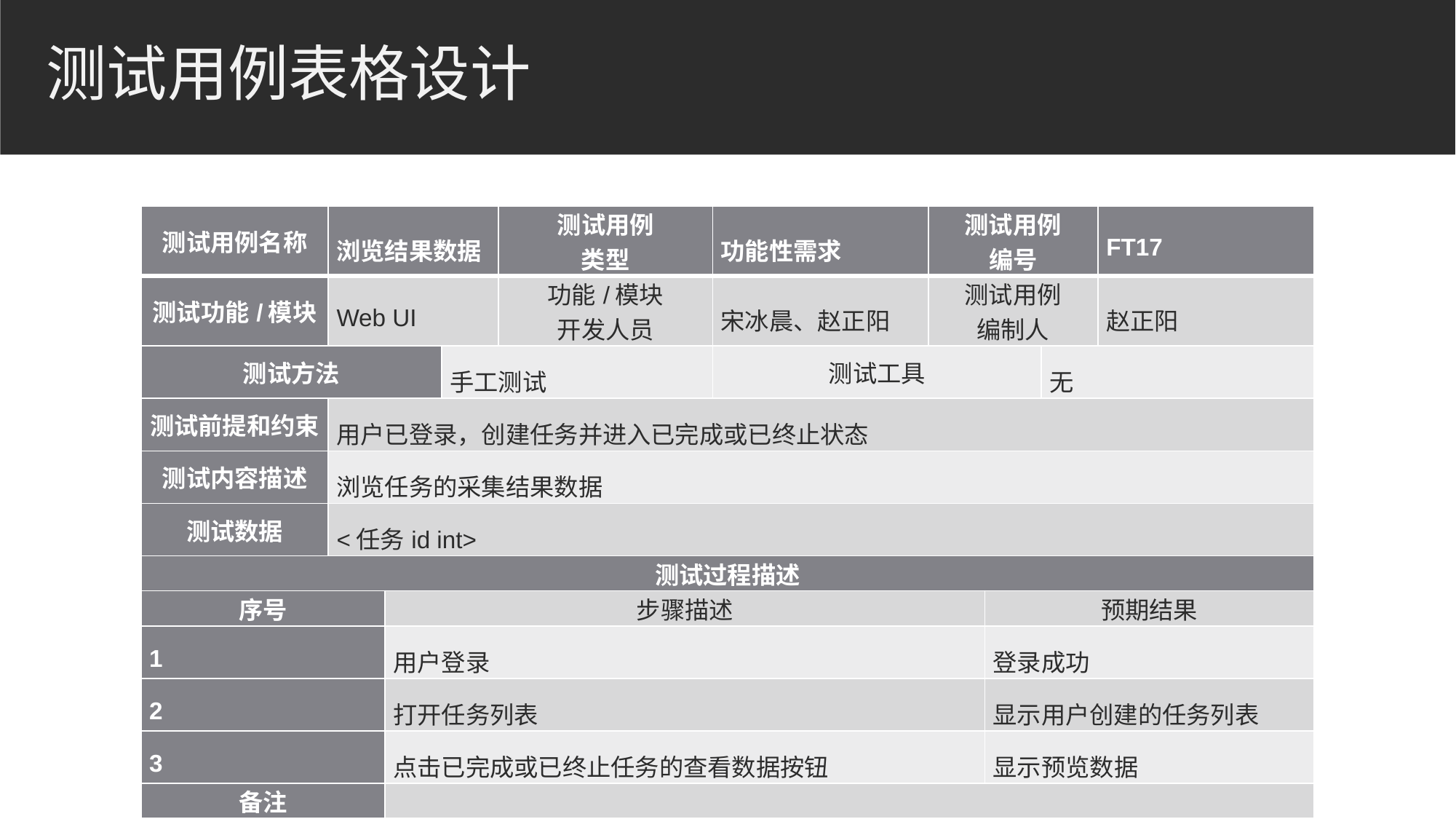

# 测试用例表格设计
| 测试用例名称 | 浏览结果数据 |  |  | 测试用例 类型 | 功能性需求 | 测试用例 编号 |  |  | FT17 |
| --- | --- | --- | --- | --- | --- | --- | --- | --- | --- |
| 测试功能/模块 | Web UI |  |  | 功能/模块 开发人员 | 宋冰晨、赵正阳 | 测试用例 编制人 |  |  | 赵正阳 |
| 测试方法 |  |  | 手工测试 |  | 测试工具 |  |  | 无 |  |
| 测试前提和约束 | 用户已登录，创建任务并进入已完成或已终止状态 |  |  |  |  |  |  |  |  |
| 测试内容描述 | 浏览任务的采集结果数据 |  |  |  |  |  |  |  |  |
| 测试数据 | <任务id int> |  |  |  |  |  |  |  |  |
| 测试过程描述 |  |  |  |  |  |  |  |  |  |
| 序号 |  | 步骤描述 |  |  |  |  | 预期结果 |  |  |
| 1 |  | 用户登录 |  |  |  |  | 登录成功 |  |  |
| 2 |  | 打开任务列表 |  |  |  |  | 显示用户创建的任务列表 |  |  |
| 3 |  | 点击已完成或已终止任务的查看数据按钮 |  |  |  |  | 显示预览数据 |  |  |
| 备注 |  |  |  |  |  |  |  |  |  |